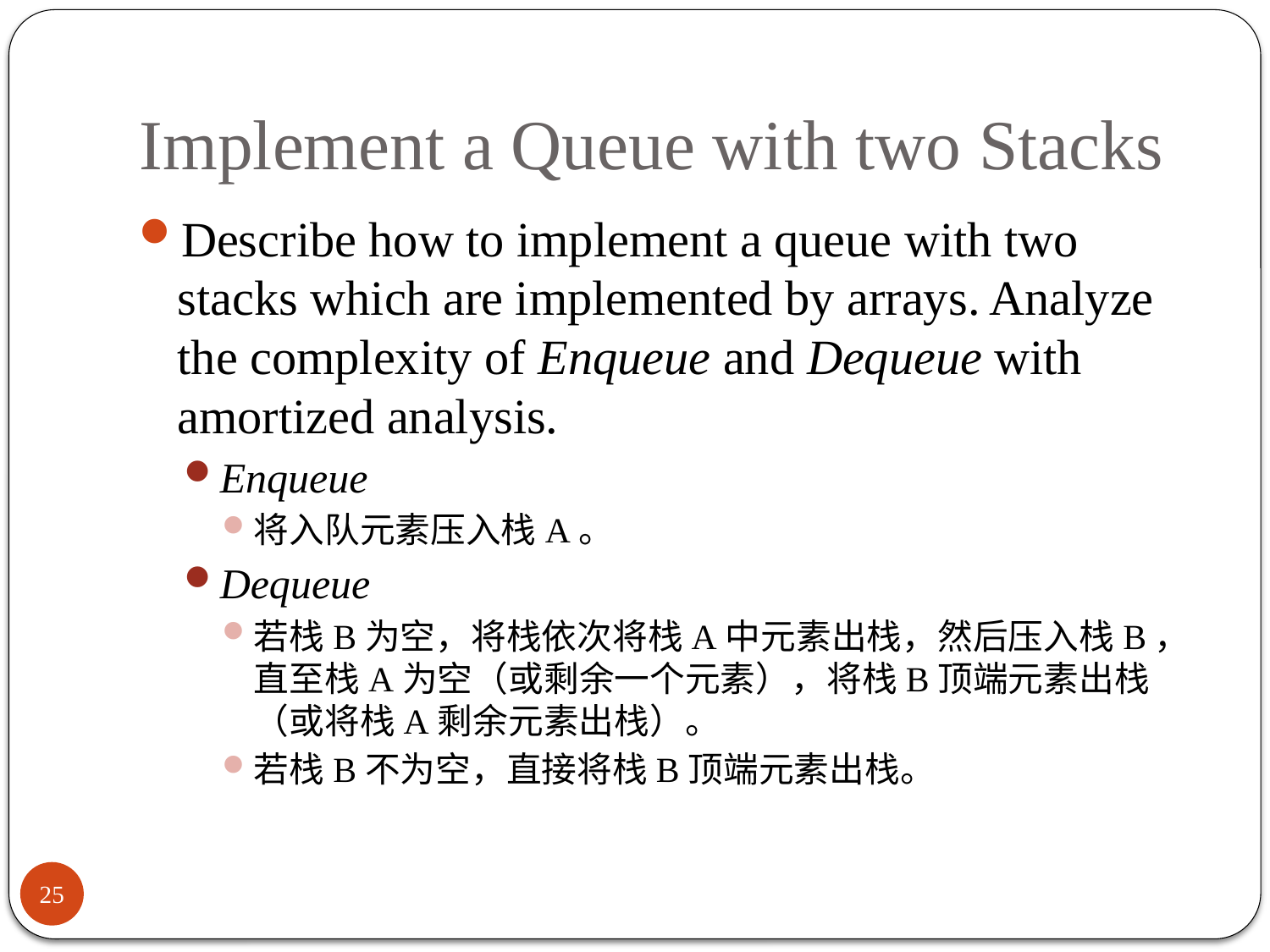

# Implement a Queue with two Stacks
Describe how to implement a queue with two stacks which are implemented by arrays. Analyze the complexity of Enqueue and Dequeue with amortized analysis.
Enqueue
将入队元素压入栈A。
Dequeue
若栈B为空，将栈依次将栈A中元素出栈，然后压入栈B，直至栈A为空（或剩余一个元素），将栈B顶端元素出栈（或将栈A剩余元素出栈）。
若栈B不为空，直接将栈B顶端元素出栈。
25